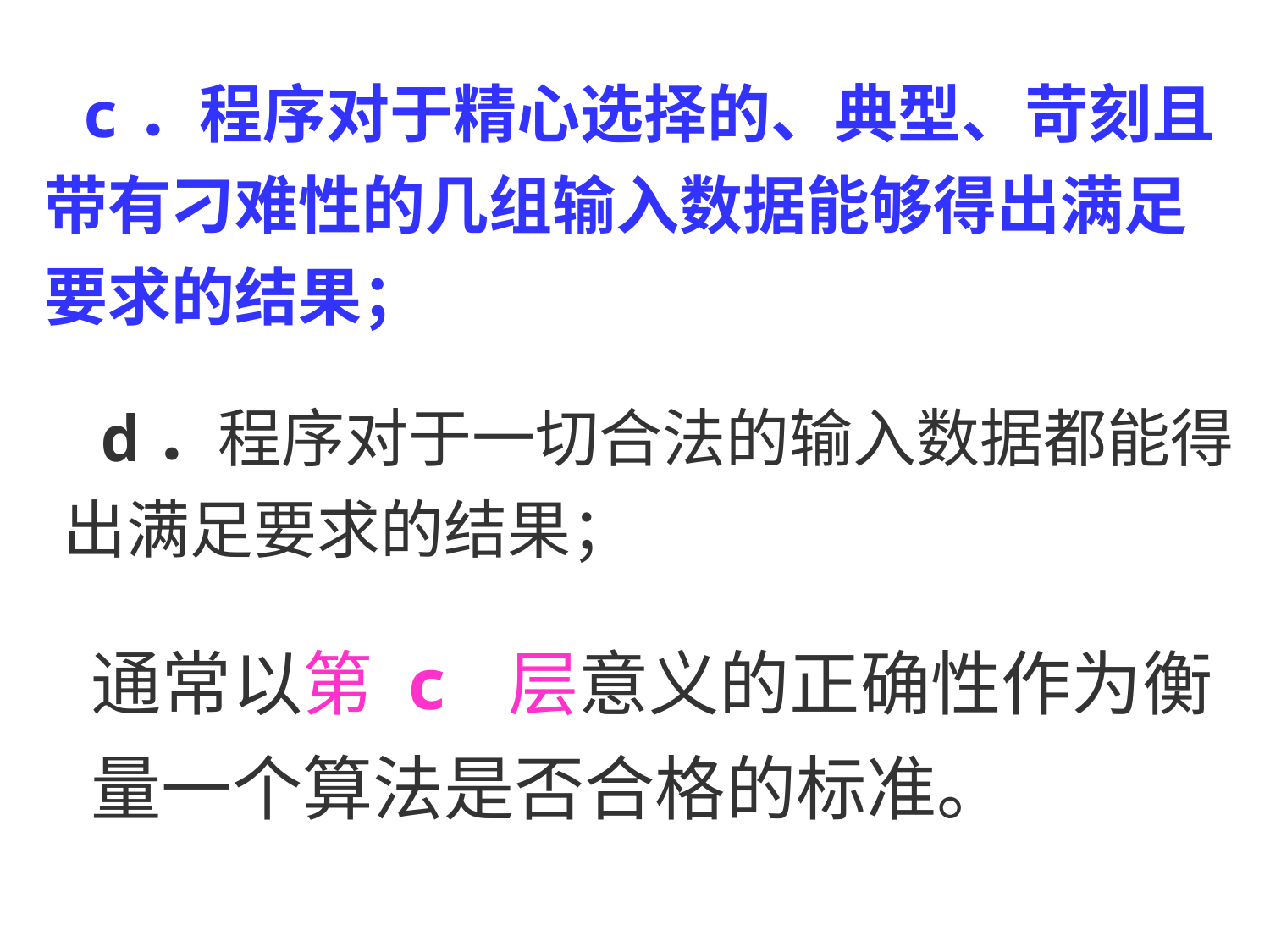

c．程序对于精心选择的、典型、苛刻且带有刁难性的几组输入数据能够得出满足要求的结果；
 d．程序对于一切合法的输入数据都能得出满足要求的结果；
通常以第 c 层意义的正确性作为衡量一个算法是否合格的标准。